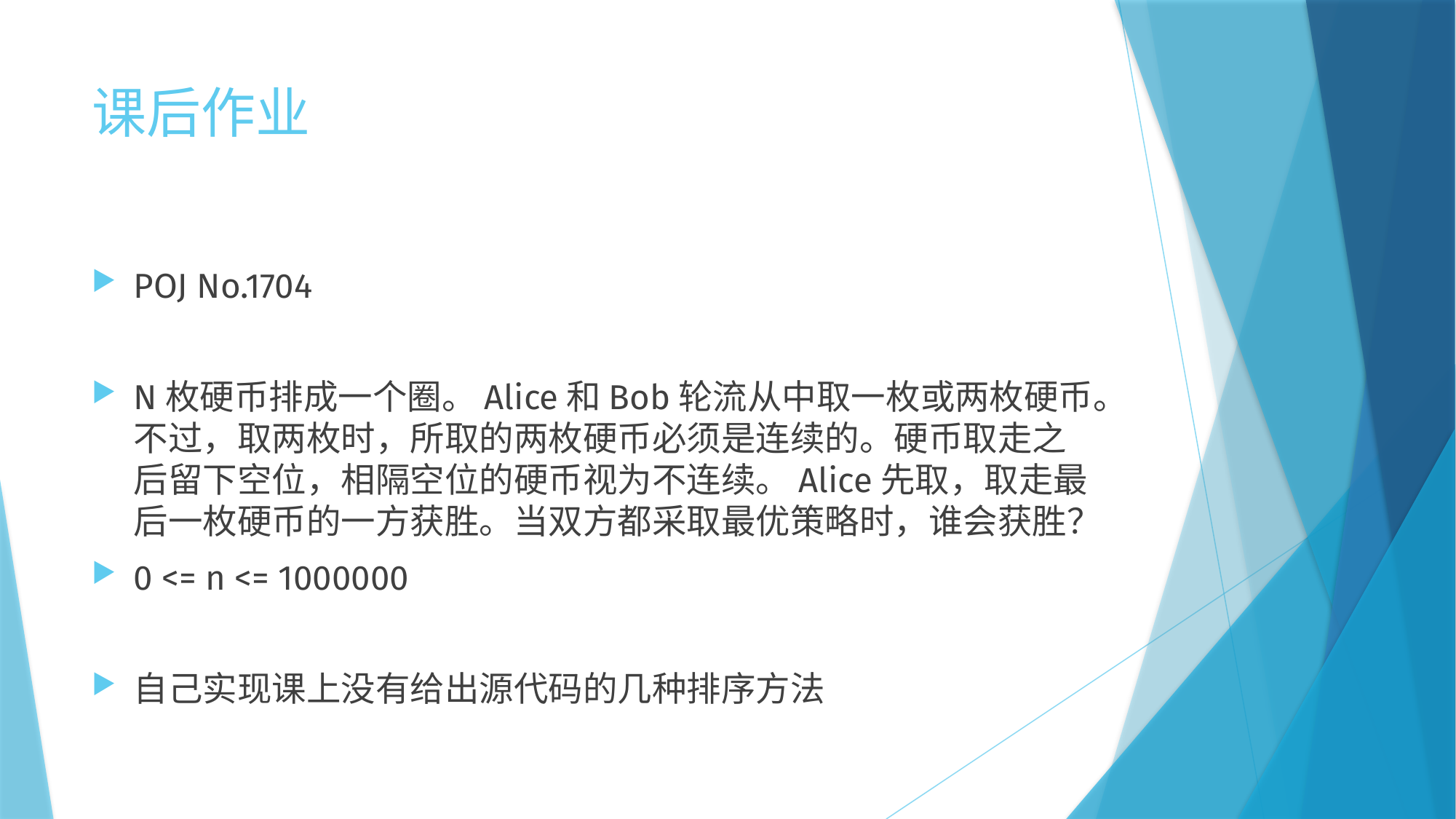

# 课后作业
POJ No.1704

N枚硬币排成一个圈。Alice和Bob轮流从中取一枚或两枚硬币。不过，取两枚时，所取的两枚硬币必须是连续的。硬币取走之后留下空位，相隔空位的硬币视为不连续。Alice先取，取走最后一枚硬币的一方获胜。当双方都采取最优策略时，谁会获胜？
0 <= n <= 1000000

自己实现课上没有给出源代码的几种排序方法